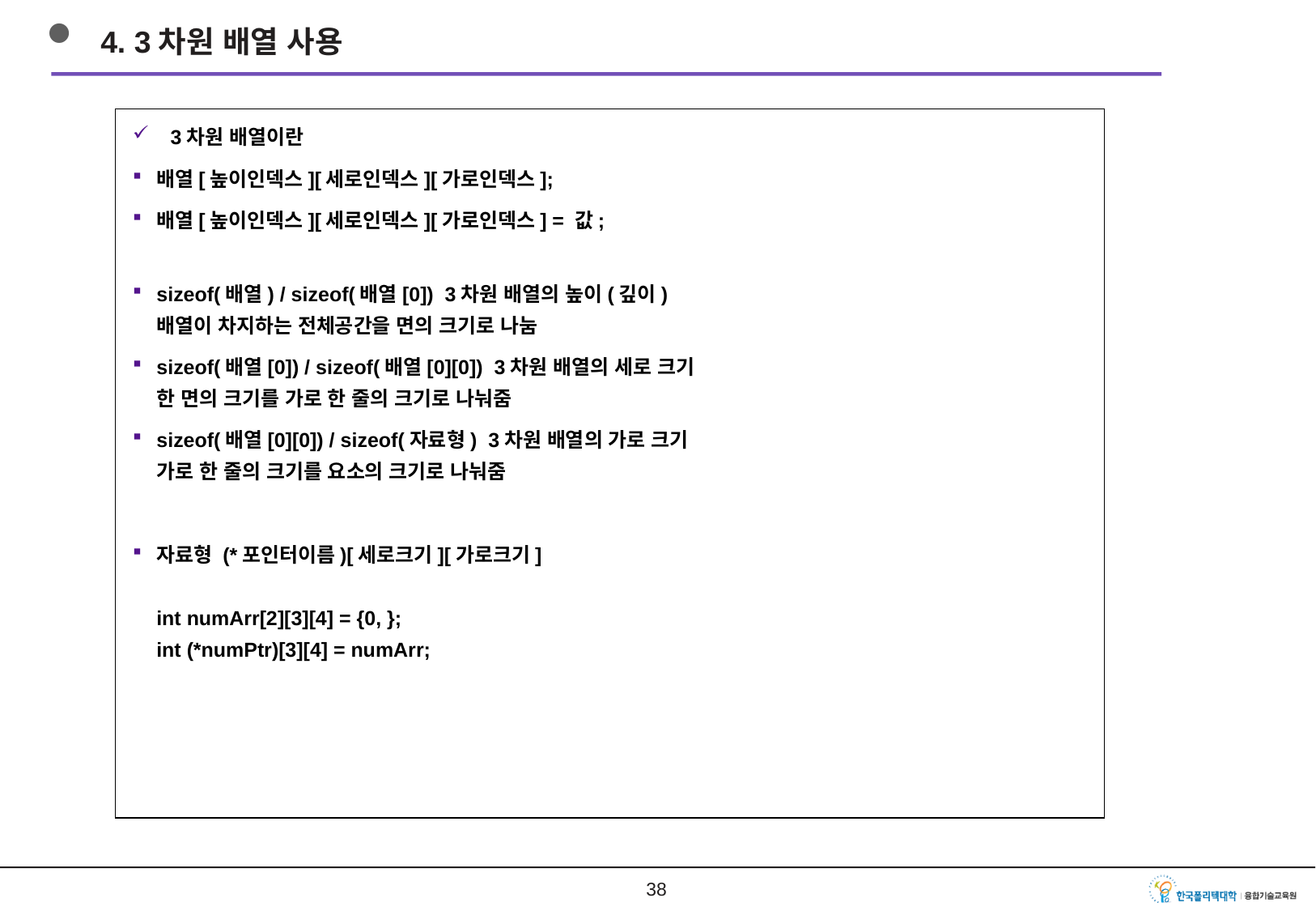

4. 3차원 배열 사용
3차원 배열이란
배열[높이인덱스][세로인덱스][가로인덱스];
배열[높이인덱스][세로인덱스][가로인덱스] = 값;
sizeof(배열) / sizeof(배열[0])  3차원 배열의 높이(깊이)
배열이 차지하는 전체공간을 면의 크기로 나눔
sizeof(배열[0]) / sizeof(배열[0][0])  3차원 배열의 세로 크기
한 면의 크기를 가로 한 줄의 크기로 나눠줌
sizeof(배열[0][0]) / sizeof(자료형)  3차원 배열의 가로 크기
가로 한 줄의 크기를 요소의 크기로 나눠줌

자료형 (*포인터이름)[세로크기][가로크기]
int numArr[2][3][4] = {0, };
int (*numPtr)[3][4] = numArr;
38